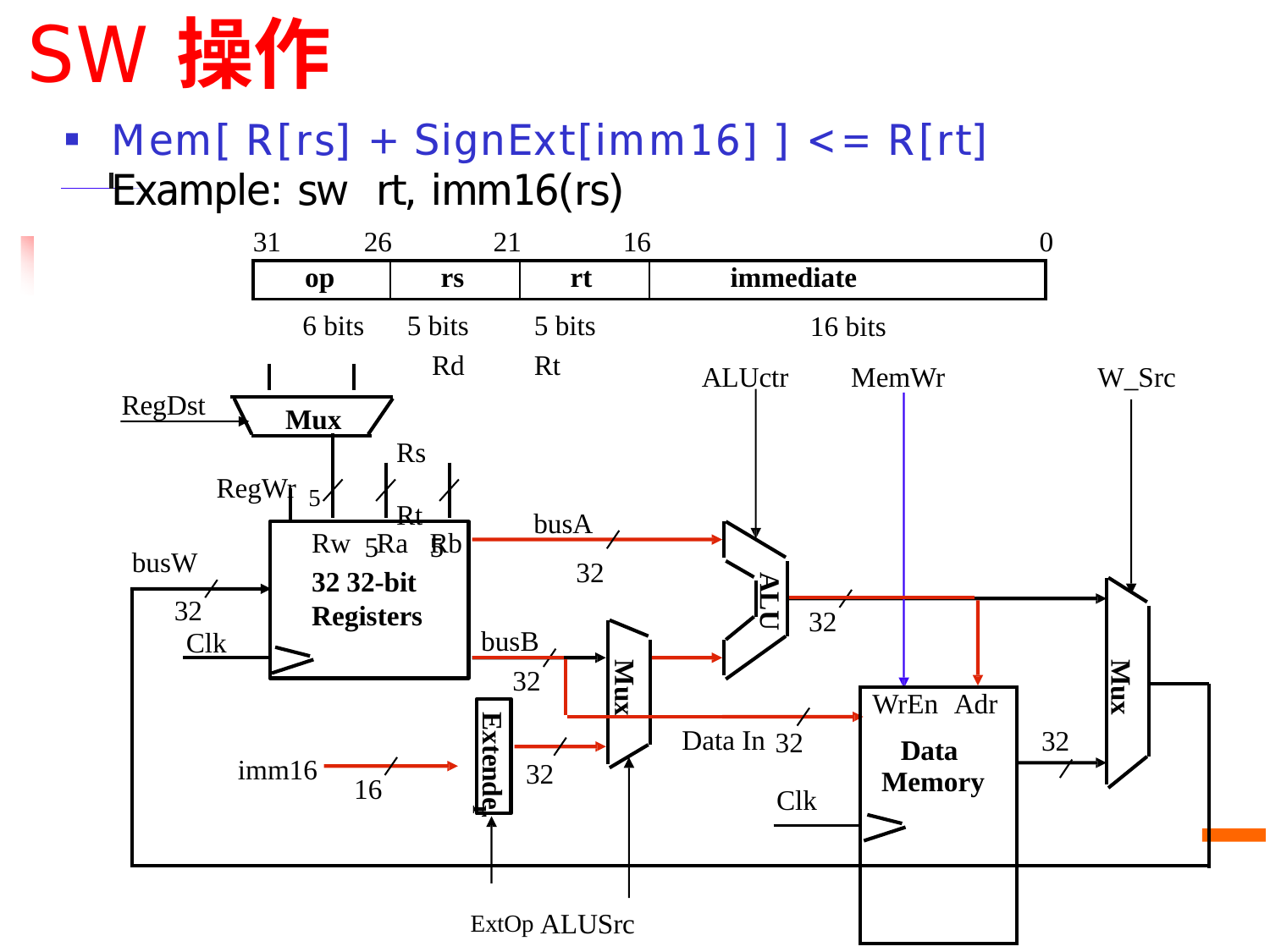

# SW操作
Mem[ R[rs] + SignExt[imm16] ] <= R[rt]
Example: sw	rt, imm16(rs)

31	26	21	16
0

| op | rs | rt | immediate |
| --- | --- | --- | --- |
6 bits	5 bits	5 bits                           Rd	Rt
16 bits
MemWr
ALUctr
W_Src

RegDst

Mux

Rs	Rt
5	5

RegWr 5

busA
32

Rw	Ra	Rb
32 32-bit  Registers

busW

ALU

32
Clk

32

busB

Mux

Mux

32

| 32 Clk | WrEn Adr Data Memory |
| --- | --- |
|  |  |
Extende

Data In
32

imm16
32

16
r

ExtOp ALUSrc